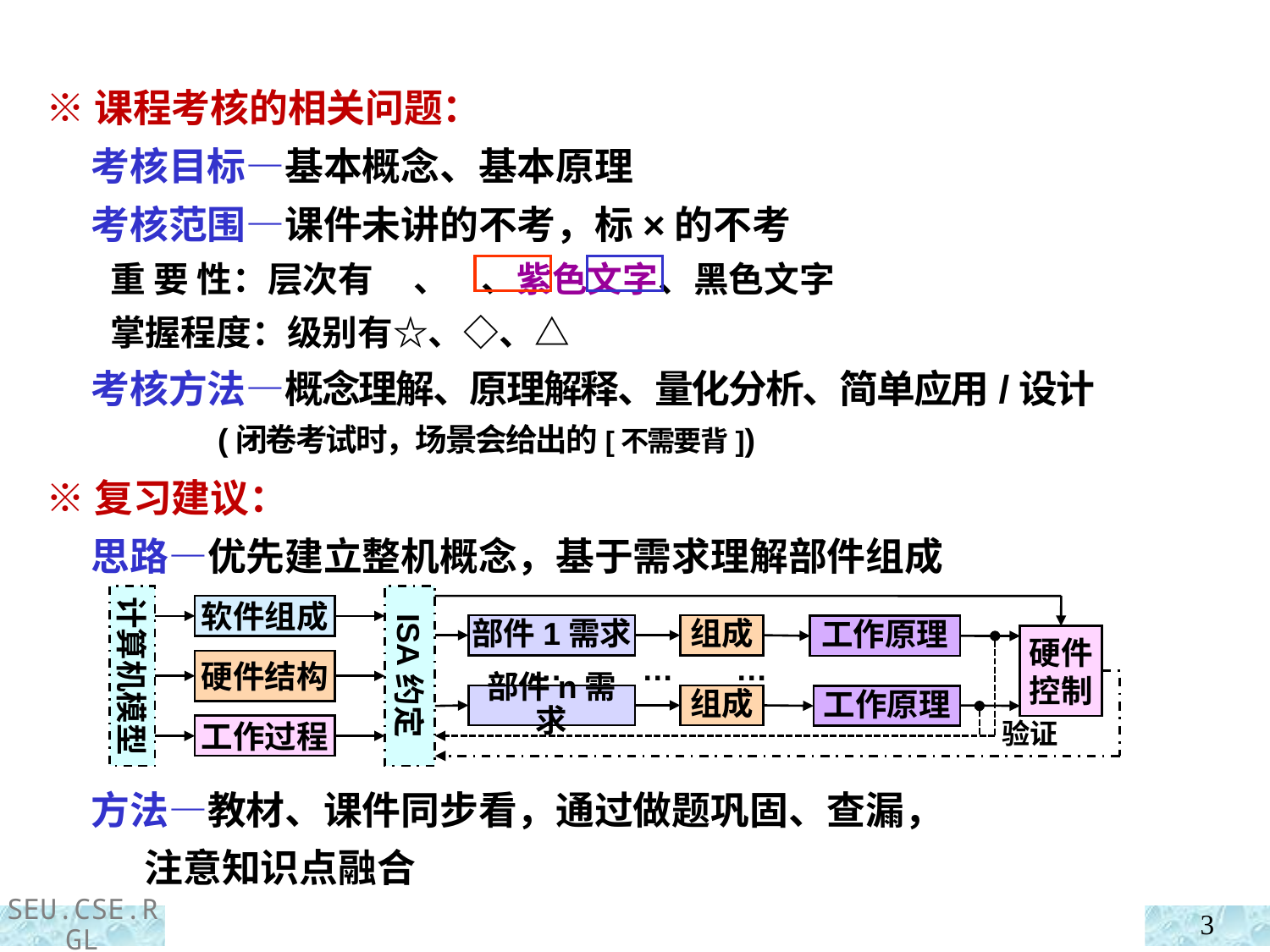

※课程考核的相关问题：
     考核目标—基本概念、基本原理
     考核范围—课件未讲的不考，标×的不考
        重 要 性：层次有     、    、紫色文字、黑色文字
        掌握程度：级别有☆、◇、△
     考核方法—概念理解、原理解释、量化分析、简单应用/设计
                         (闭卷考试时，场景会给出的[不需要背])

 ※复习建议：
     思路—优先建立整机概念，基于需求理解部件组成

     方法—教材、课件同步看，通过做题巩固、查漏，
           注意知识点融合
计算机模型
软件组成
硬件结构
工作过程
ISA约定
部件1需求
组成
工作原理
…         …       …
部件n需求
组成
工作原理
验证
硬件控制
3